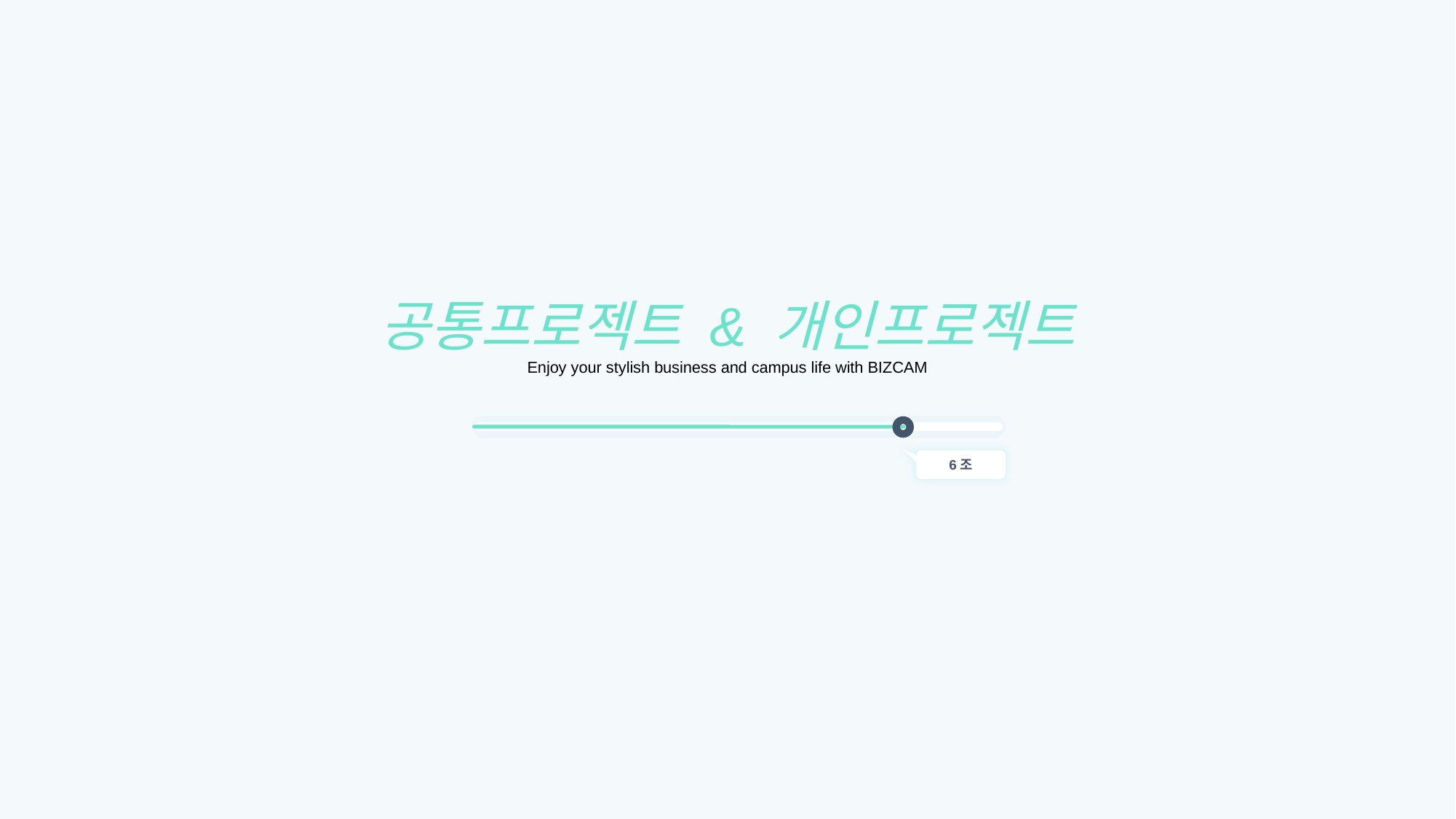

공통프로젝트 & 개인프로젝트
Enjoy your stylish business and campus life with BIZCAM

6조